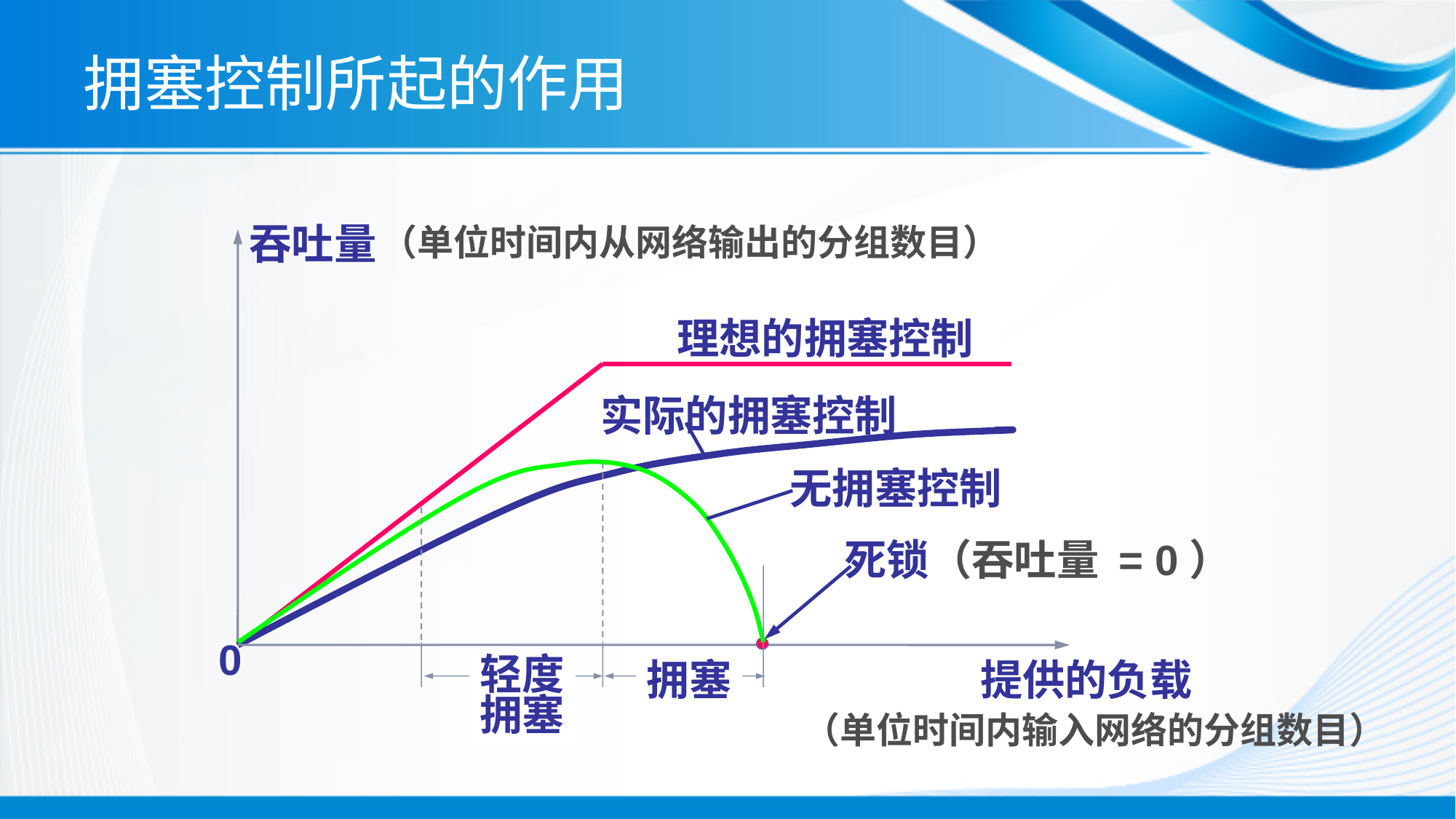

# 拥塞控制所起的作用
吞吐量
（单位时间内从网络输出的分组数目）
理想的拥塞控制

实际的拥塞控制

无拥塞控制

拥塞
轻度
拥塞

死锁（吞吐量 = 0）

0

提供的负载

（单位时间内输入网络的分组数目）